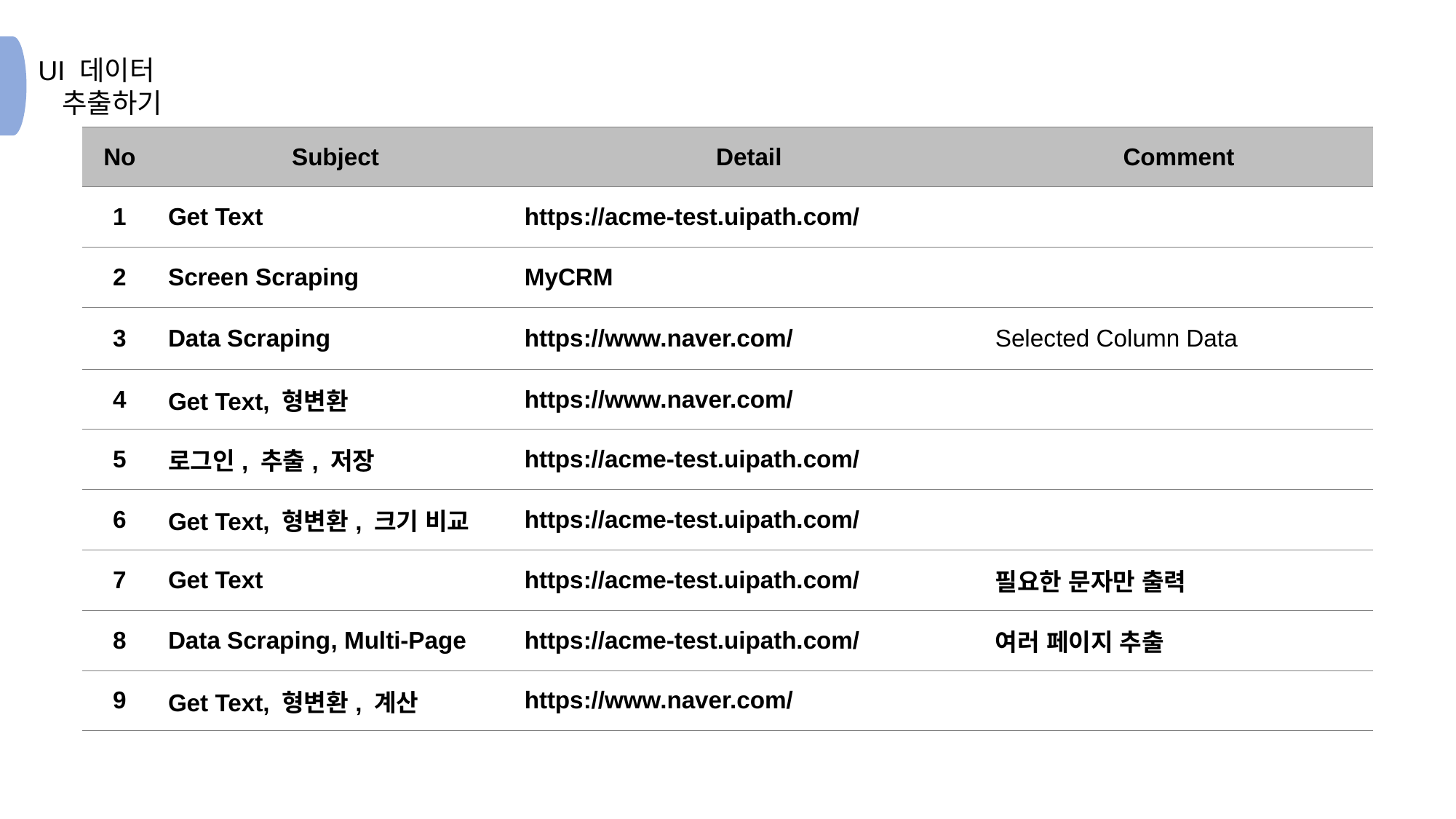

| No | Subject | Detail | Comment |
| --- | --- | --- | --- |
| 1 | Get Text | https://acme-test.uipath.com/ |  |
| 2 | Screen Scraping | MyCRM |  |
| 3 | Data Scraping | https://www.naver.com/ | Selected Column Data |
| 4 | Get Text, 형변환 | https://www.naver.com/ |  |
| 5 | 로그인, 추출, 저장 | https://acme-test.uipath.com/ |  |
| 6 | Get Text, 형변환, 크기 비교 | https://acme-test.uipath.com/ |  |
| 7 | Get Text | https://acme-test.uipath.com/ | 필요한 문자만 출력 |
| 8 | Data Scraping, Multi-Page | https://acme-test.uipath.com/ | 여러 페이지 추출 |
| 9 | Get Text, 형변환, 계산 | https://www.naver.com/ |  |